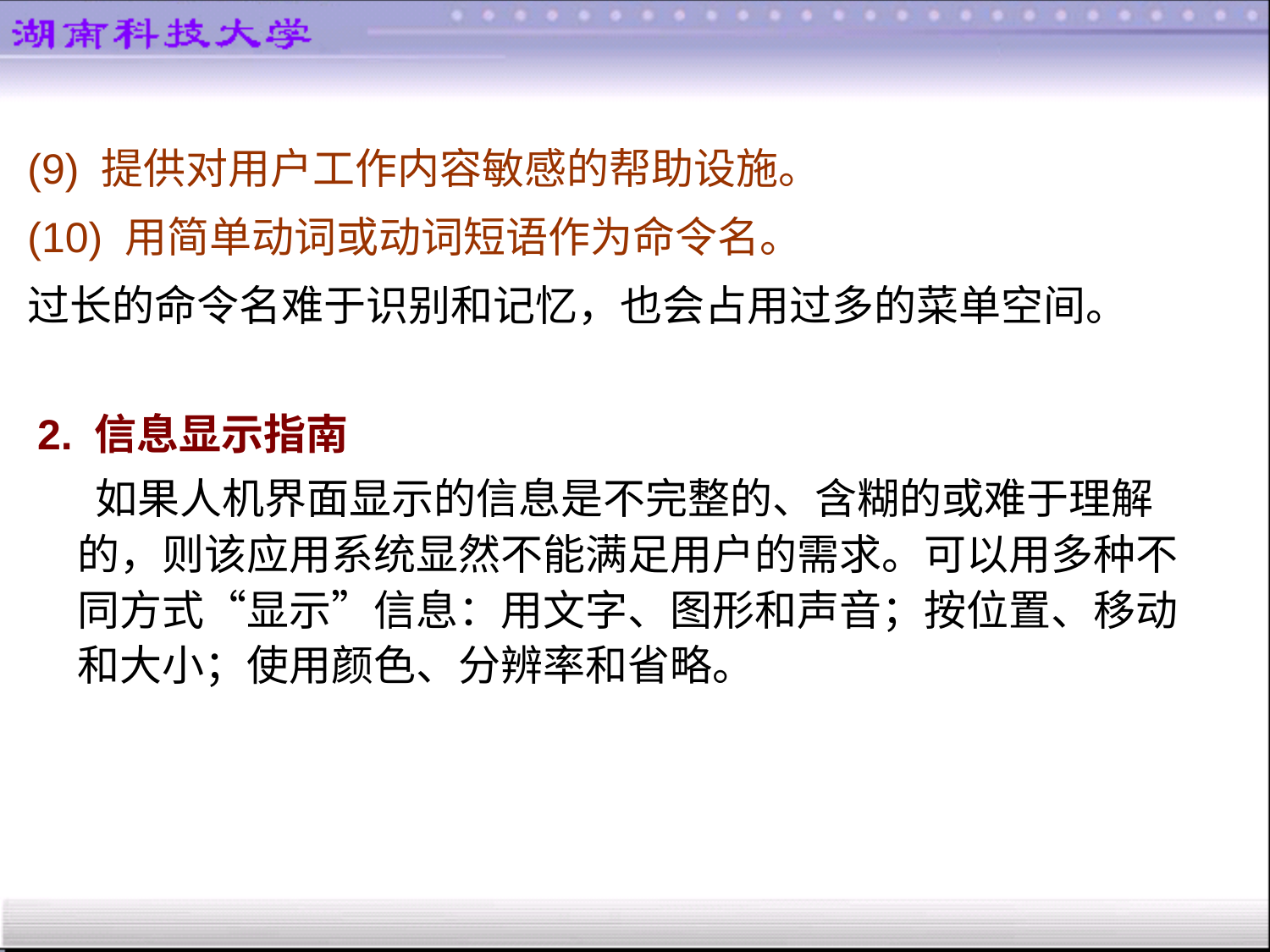

(9) 提供对用户工作内容敏感的帮助设施。
(10) 用简单动词或动词短语作为命令名。
过长的命令名难于识别和记忆，也会占用过多的菜单空间。
2. 信息显示指南
     如果人机界面显示的信息是不完整的、含糊的或难于理解的，则该应用系统显然不能满足用户的需求。可以用多种不同方式“显示”信息：用文字、图形和声音；按位置、移动和大小；使用颜色、分辨率和省略。